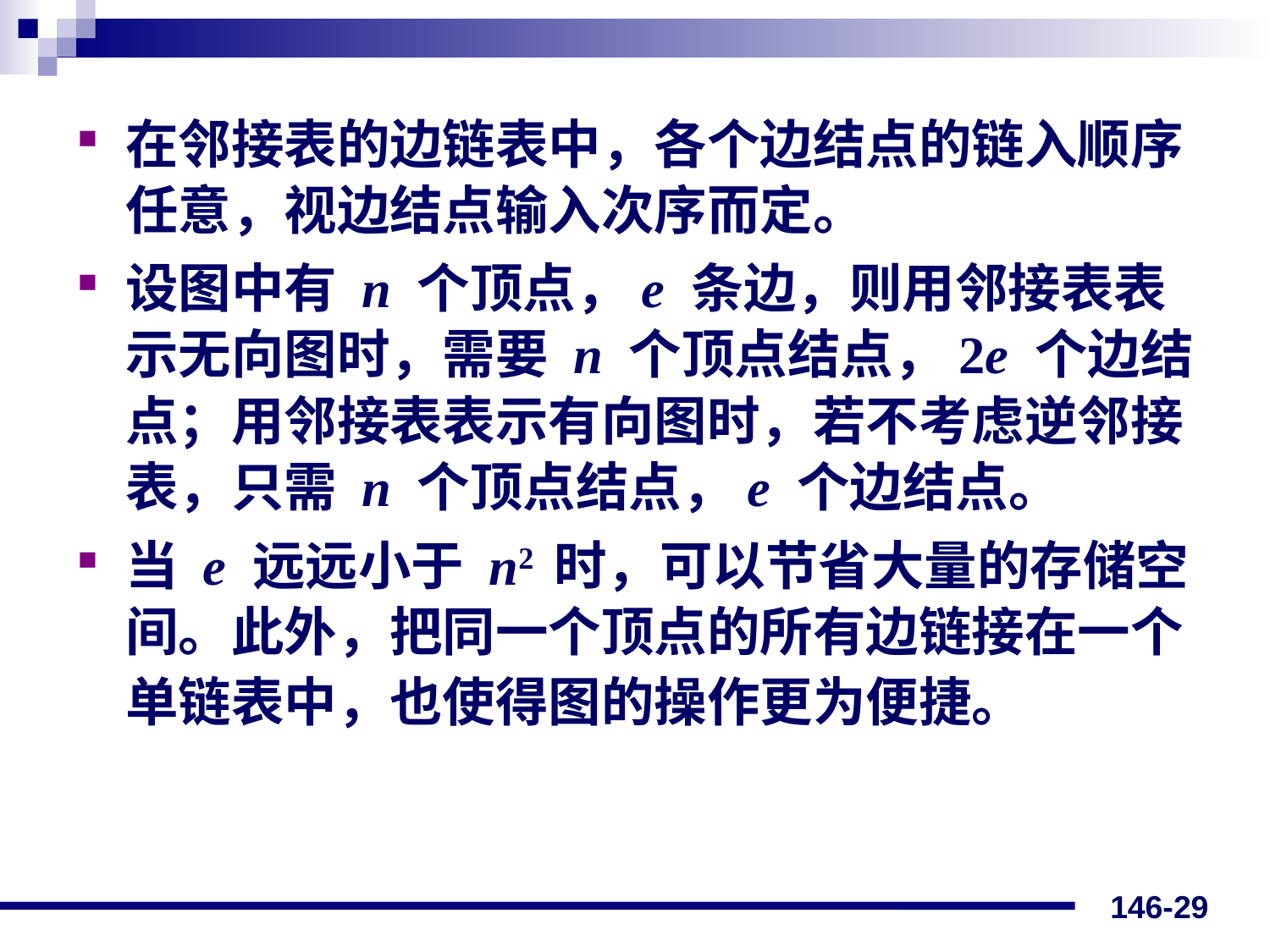

在邻接表的边链表中，各个边结点的链入顺序任意，视边结点输入次序而定。
设图中有 n 个顶点，e 条边，则用邻接表表示无向图时，需要 n 个顶点结点，2e 个边结点；用邻接表表示有向图时，若不考虑逆邻接表，只需 n 个顶点结点，e 个边结点。
当 e 远远小于 n2 时，可以节省大量的存储空间。此外，把同一个顶点的所有边链接在一个单链表中，也使得图的操作更为便捷。
146-29